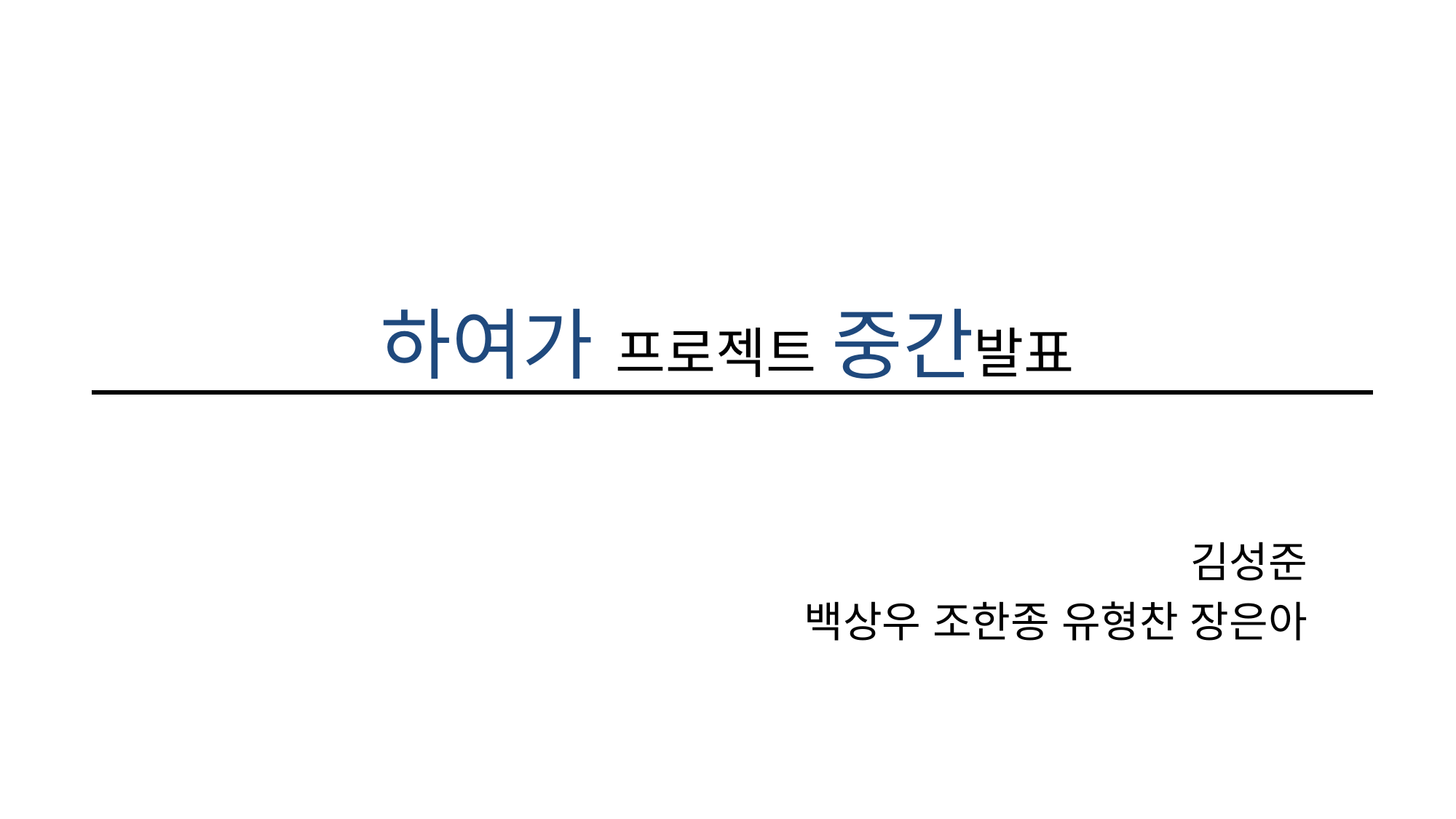

# 하여가 프로젝트 중간발표
김성준
백상우 조한종 유형찬 장은아